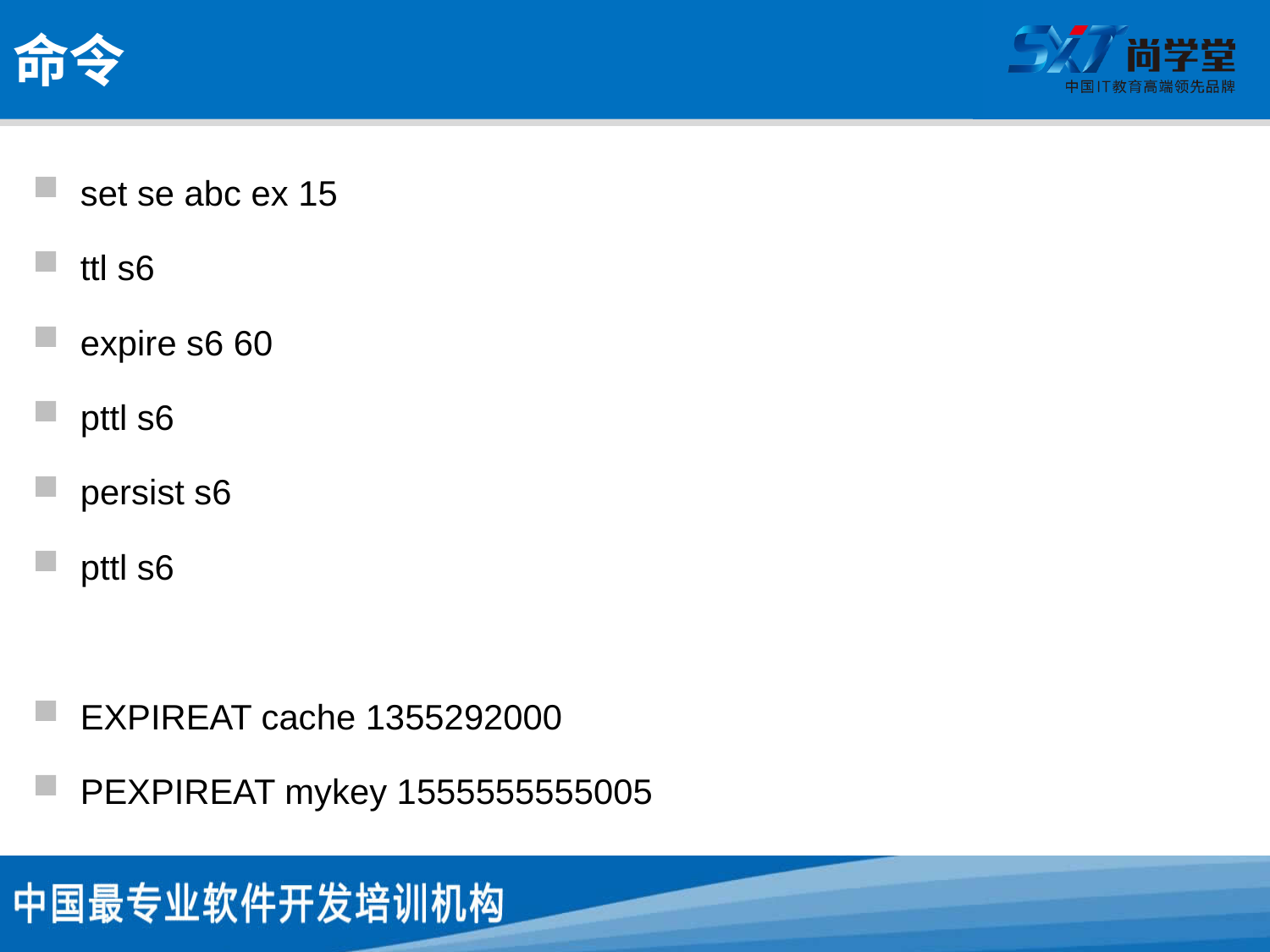

# 命令
set se abc ex 15
ttl s6
expire s6 60
pttl s6
persist s6
pttl s6

EXPIREAT cache 1355292000
PEXPIREAT mykey 1555555555005